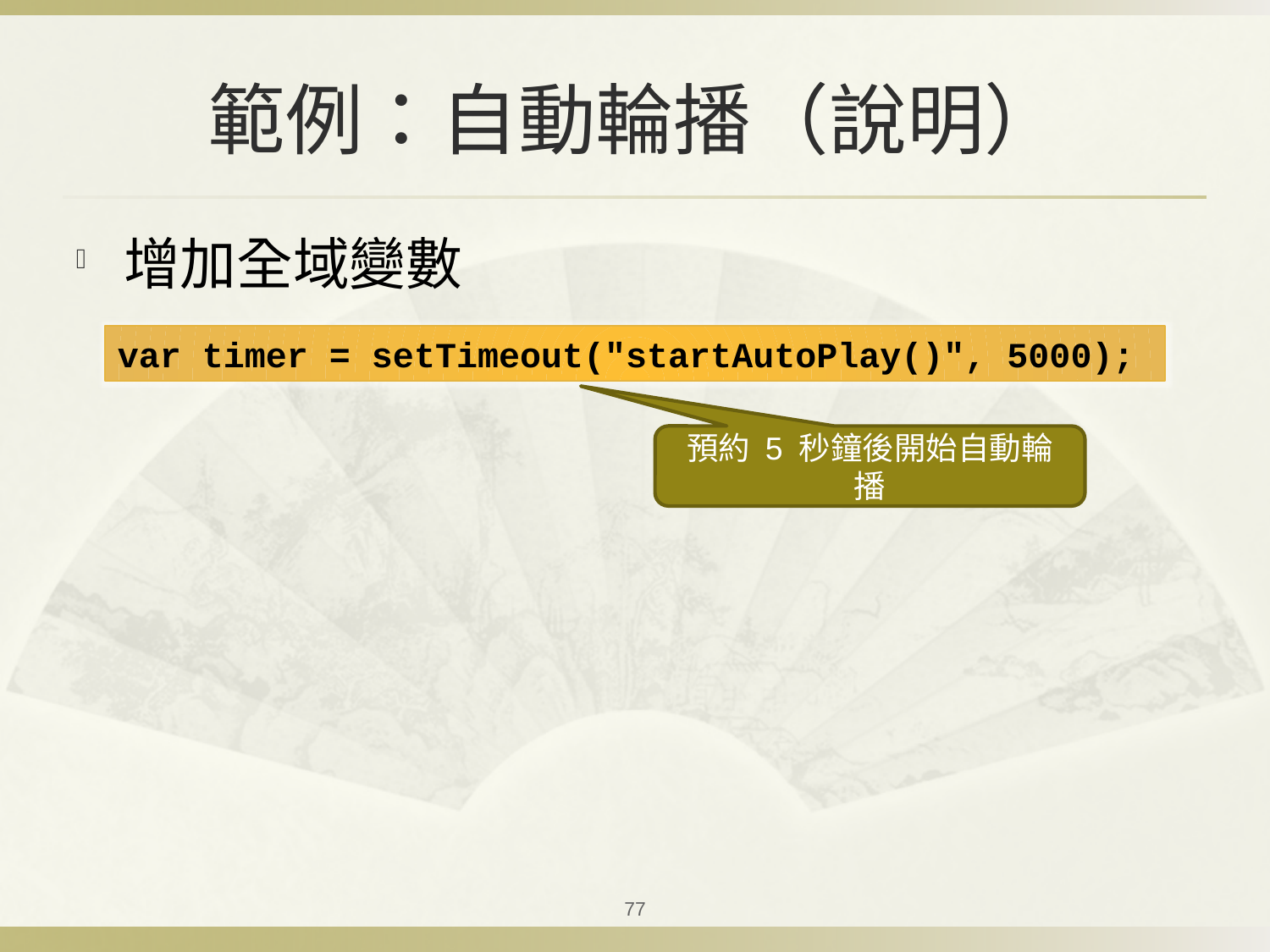

# 範例：自動輪播（說明）
增加全域變數
var timer = setTimeout("startAutoPlay()", 5000);
預約 5 秒鐘後開始自動輪播
77